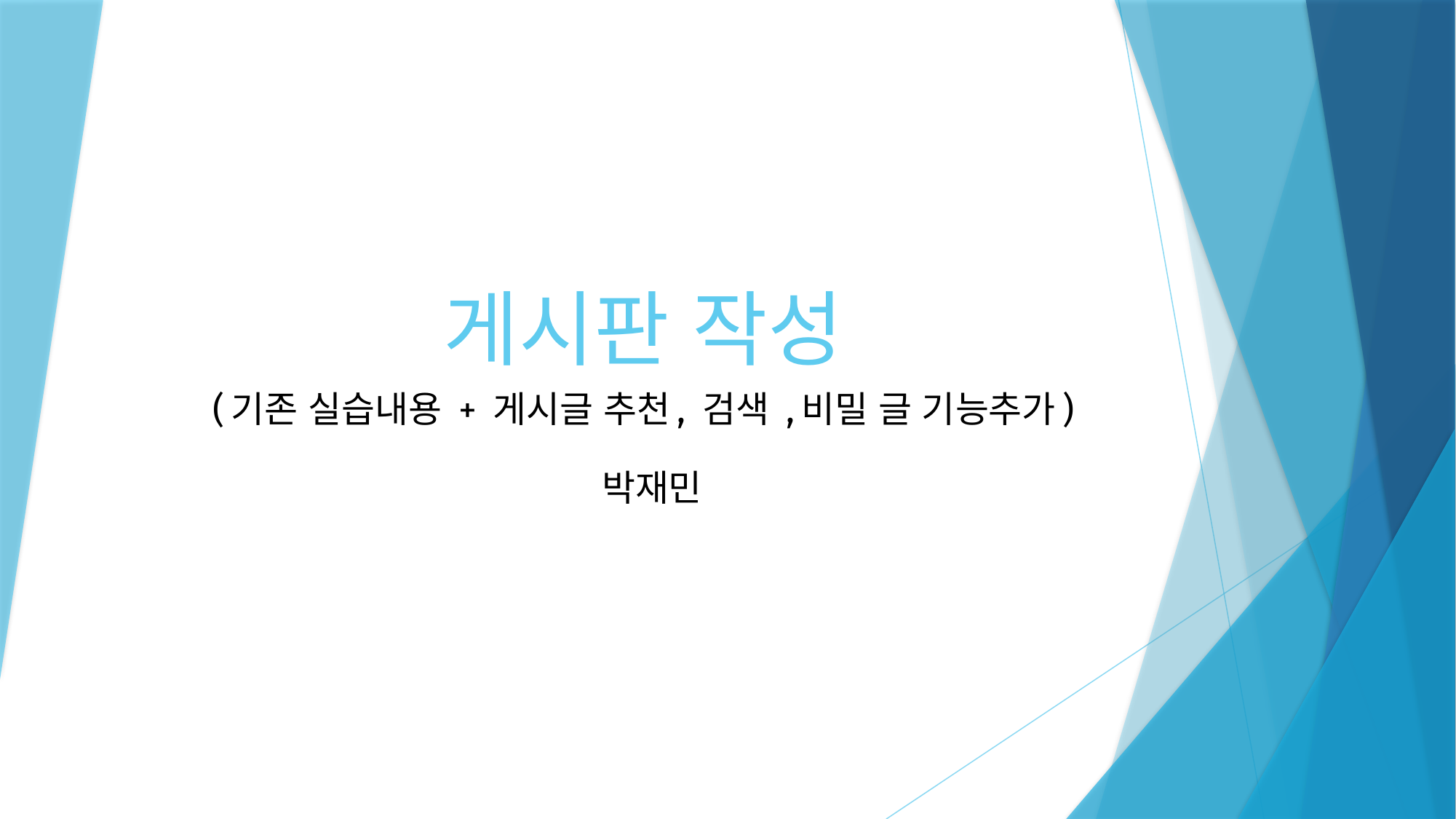

# 게시판 작성
(기존 실습내용 + 게시글 추천, 검색 ,비밀 글 기능추가)
박재민